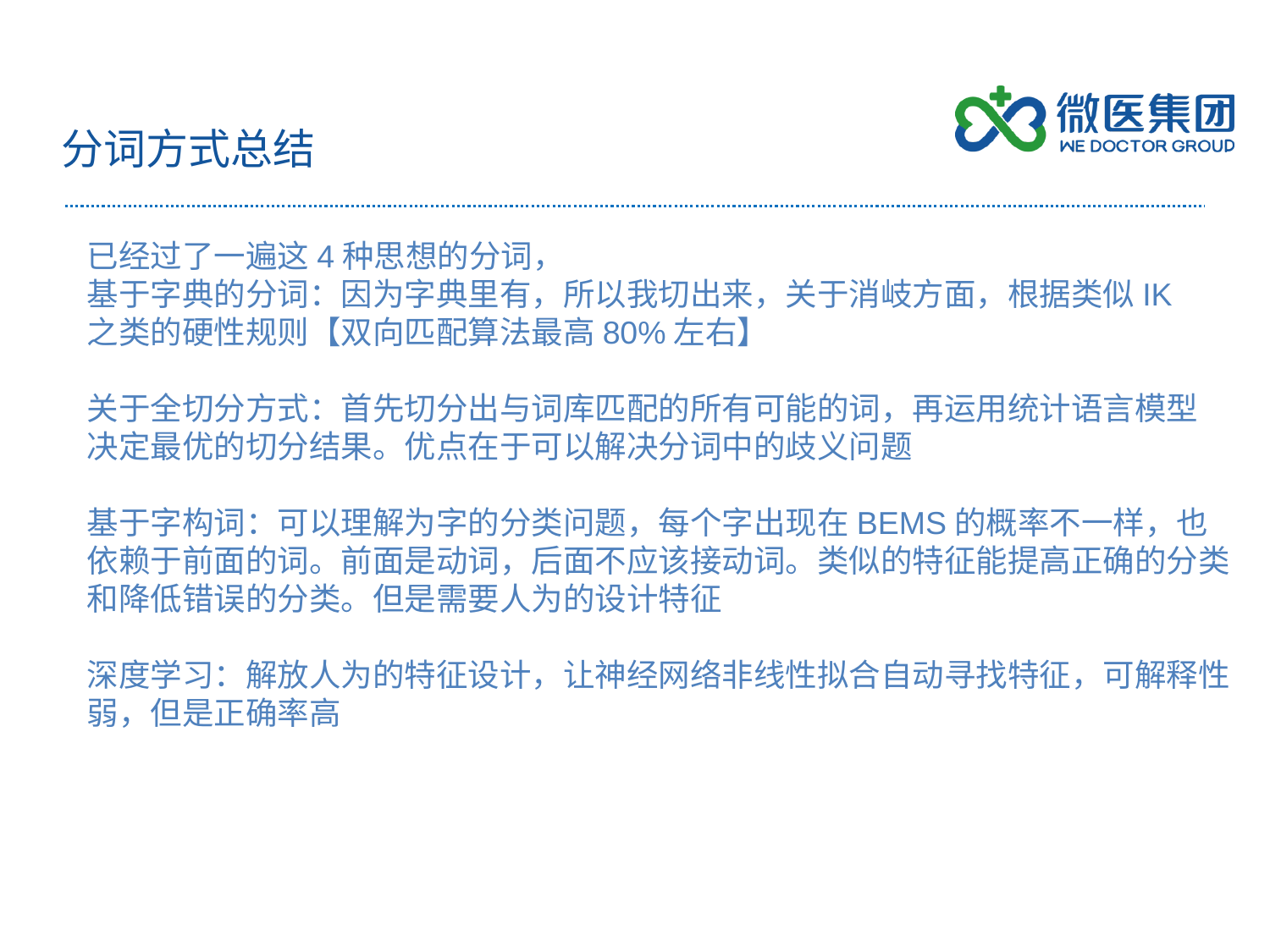

分词方式总结
已经过了一遍这4种思想的分词，
基于字典的分词：因为字典里有，所以我切出来，关于消岐方面，根据类似IK
之类的硬性规则【双向匹配算法最高80%左右】

关于全切分方式：首先切分出与词库匹配的所有可能的词，再运用统计语言模型
决定最优的切分结果。优点在于可以解决分词中的歧义问题

基于字构词：可以理解为字的分类问题，每个字出现在BEMS的概率不一样，也
依赖于前面的词。前面是动词，后面不应该接动词。类似的特征能提高正确的分类
和降低错误的分类。但是需要人为的设计特征

深度学习：解放人为的特征设计，让神经网络非线性拟合自动寻找特征，可解释性
弱，但是正确率高